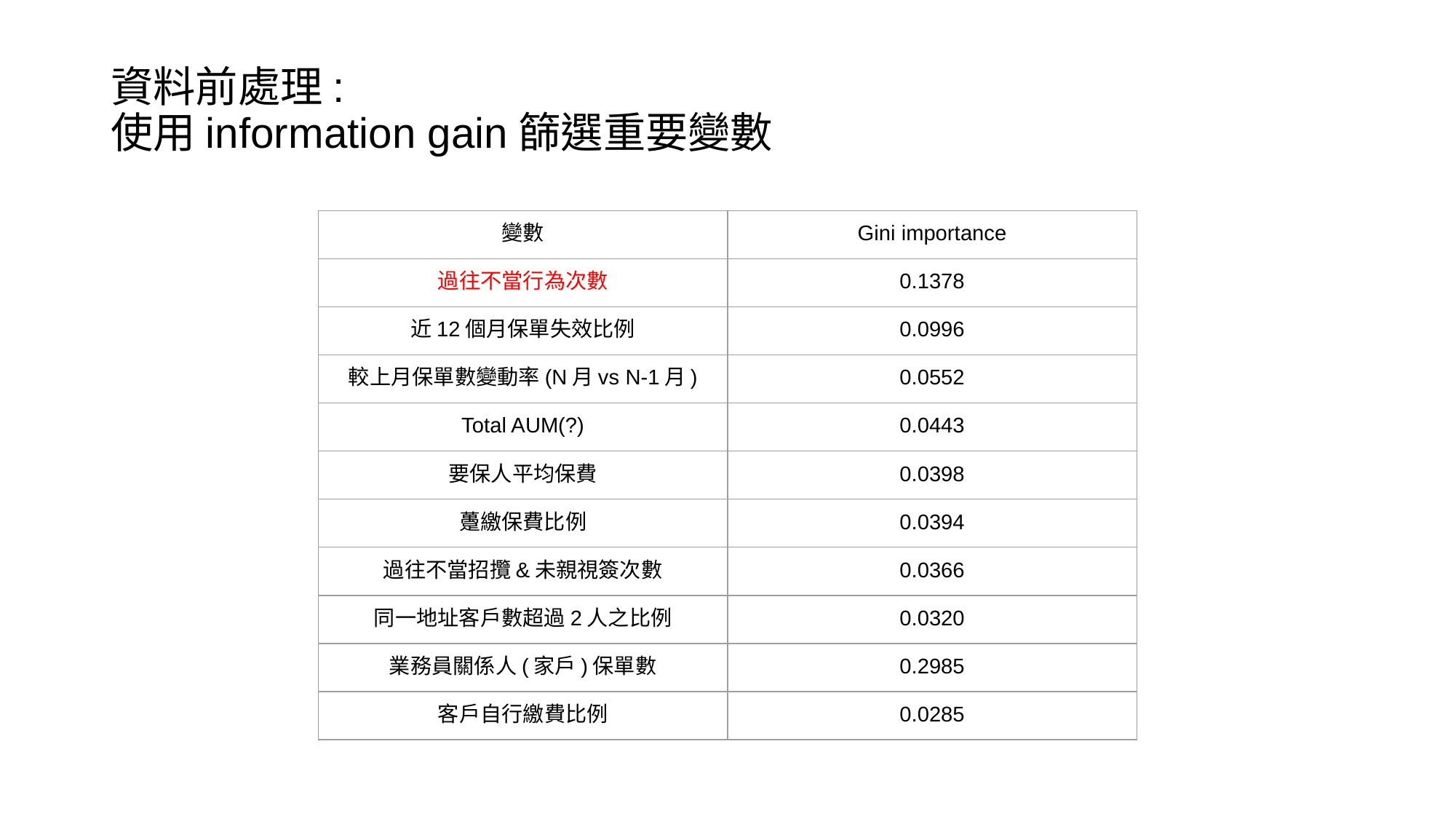

# 資料前處理: 使用information gain篩選重要變數
| 變數 | Gini importance |
| --- | --- |
| 過往不當行為次數 | 0.1378 |
| 近12個月保單失效比例 | 0.0996 |
| 較上月保單數變動率(N月vs N-1月) | 0.0552 |
| Total AUM(?) | 0.0443 |
| 要保人平均保費 | 0.0398 |
| 躉繳保費比例 | 0.0394 |
| 過往不當招攬&未親視簽次數 | 0.0366 |
| 同一地址客戶數超過2人之比例 | 0.0320 |
| 業務員關係人(家戶)保單數 | 0.2985 |
| 客戶自行繳費比例 | 0.0285 |